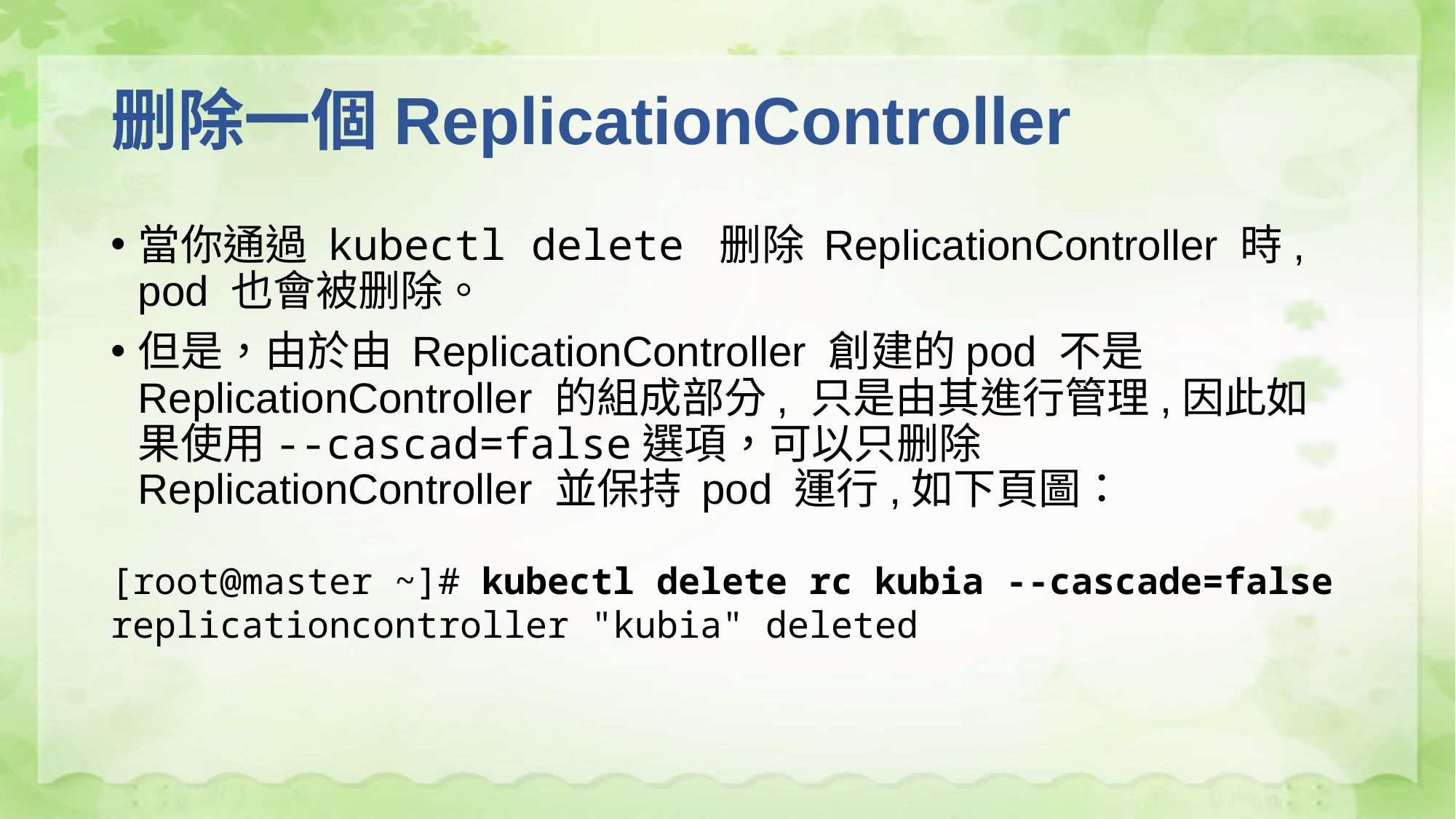

# 删除一個ReplicationController
當你通過 kubectl delete 删除 ReplicationController 時, pod 也會被删除。
但是，由於由 ReplicationController 創建的pod 不是 ReplicationController 的組成部分, 只是由其進行管理,因此如果使用--cascad=false選項，可以只删除 ReplicationController 並保持 pod 運行,如下頁圖：
[root@master ~]# kubectl delete rc kubia --cascade=false
replicationcontroller "kubia" deleted